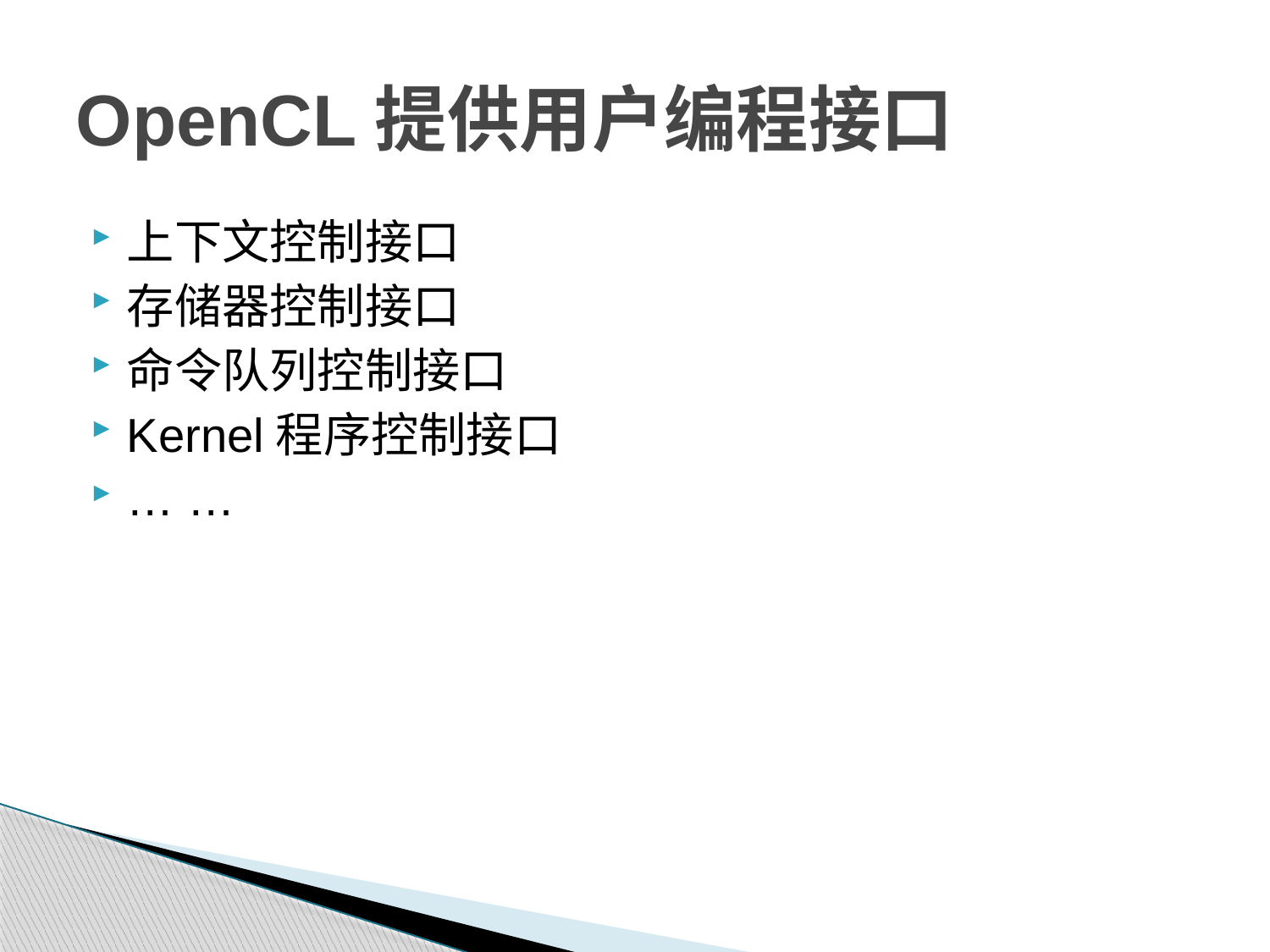

# OpenCL提供用户编程接口
上下文控制接口
存储器控制接口
命令队列控制接口
Kernel程序控制接口
… …